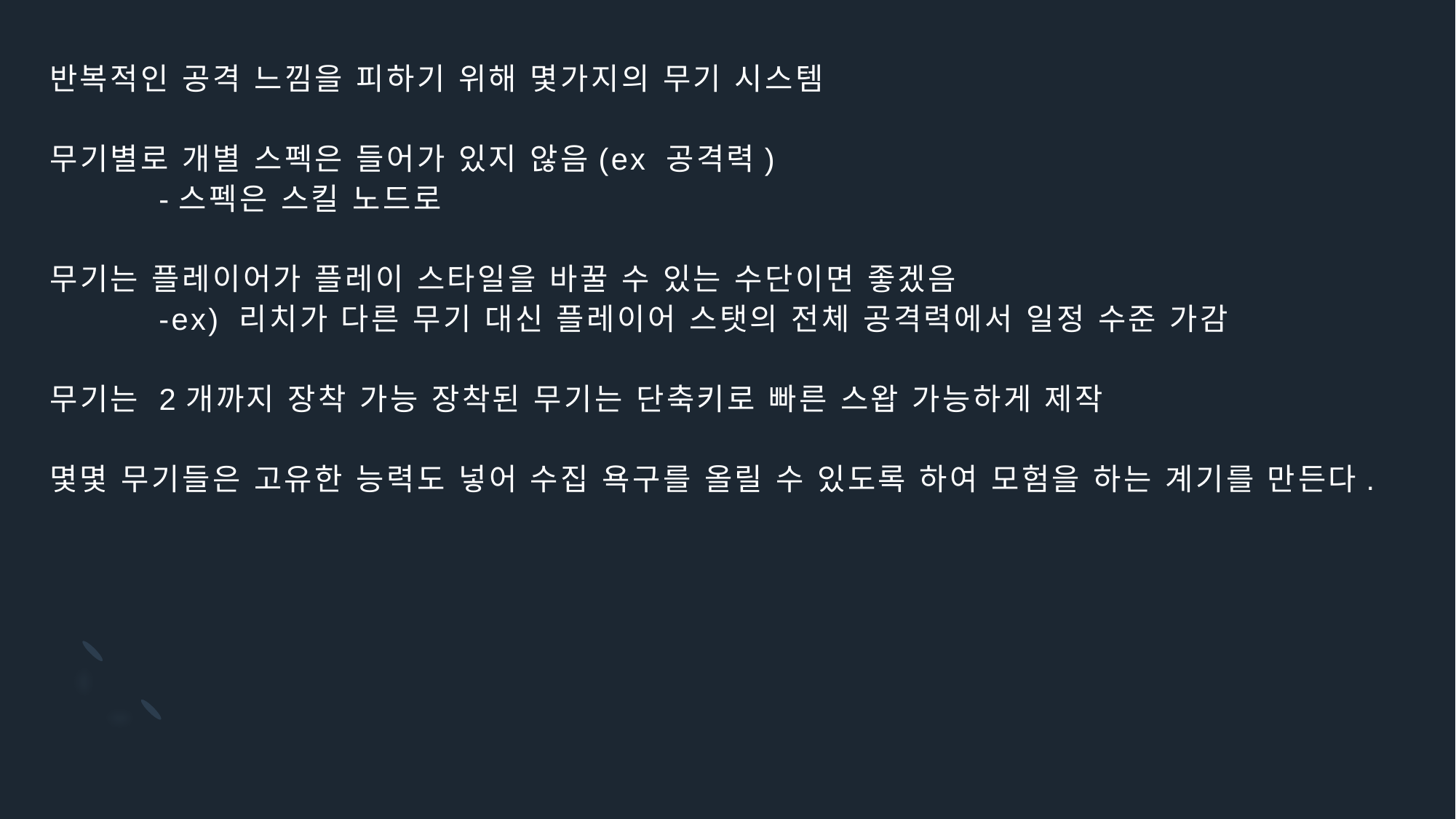

# 반복적인 공격 느낌을 피하기 위해 몇가지의 무기 시스템 무기별로 개별 스펙은 들어가 있지 않음(ex 공격력) -스펙은 스킬 노드로 무기는 플레이어가 플레이 스타일을 바꿀 수 있는 수단이면 좋겠음 -ex) 리치가 다른 무기 대신 플레이어 스탯의 전체 공격력에서 일정 수준 가감 무기는 2개까지 장착 가능 장착된 무기는 단축키로 빠른 스왑 가능하게 제작 몇몇 무기들은 고유한 능력도 넣어 수집 욕구를 올릴 수 있도록 하여 모험을 하는 계기를 만든다.